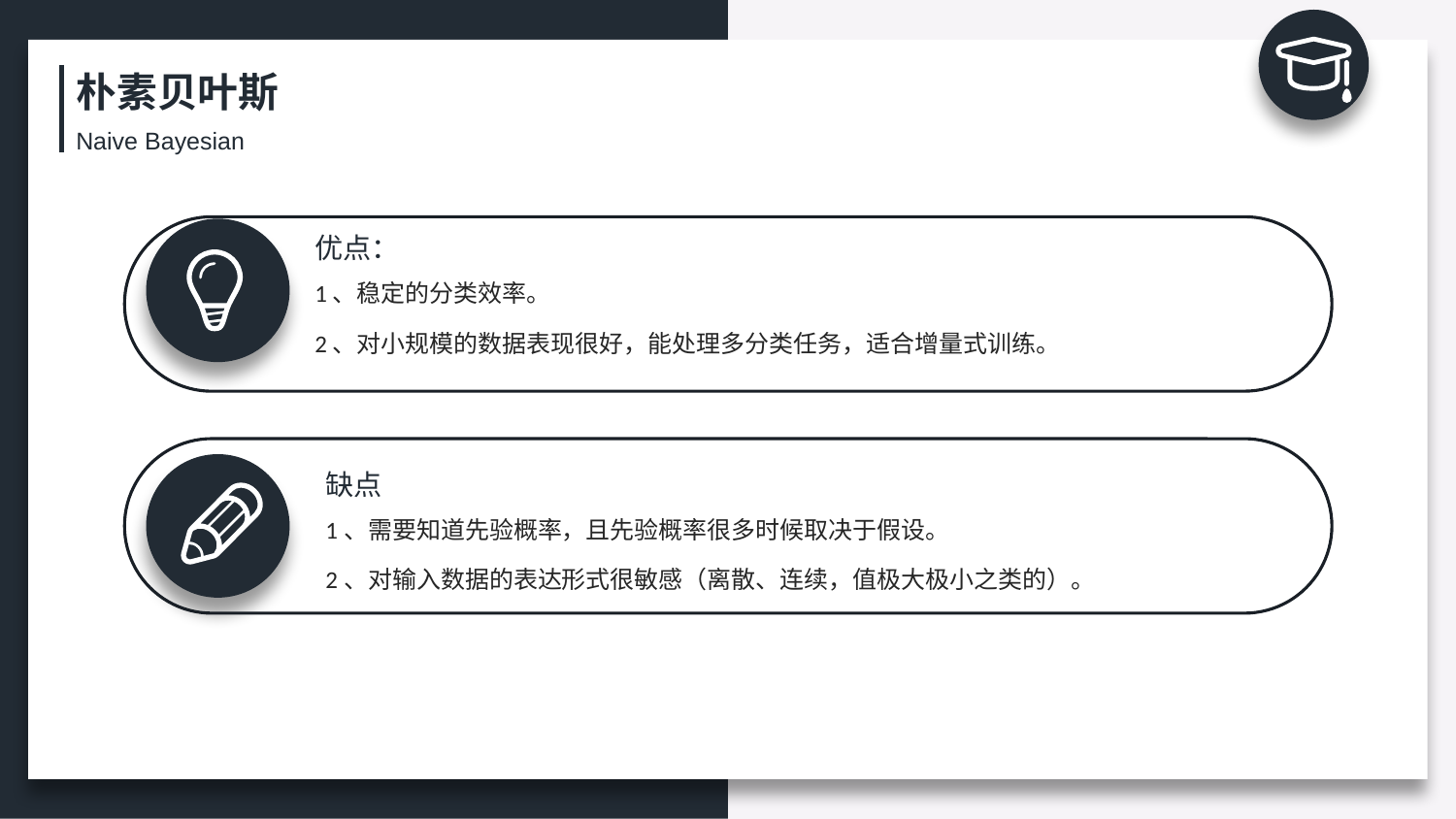

朴素贝叶斯

Naive Bayesian

优点：

1、稳定的分类效率。
2、对小规模的数据表现很好，能处理多分类任务，适合增量式训练。

缺点

1、需要知道先验概率，且先验概率很多时候取决于假设。
2、对输入数据的表达形式很敏感（离散、连续，值极大极小之类的）。